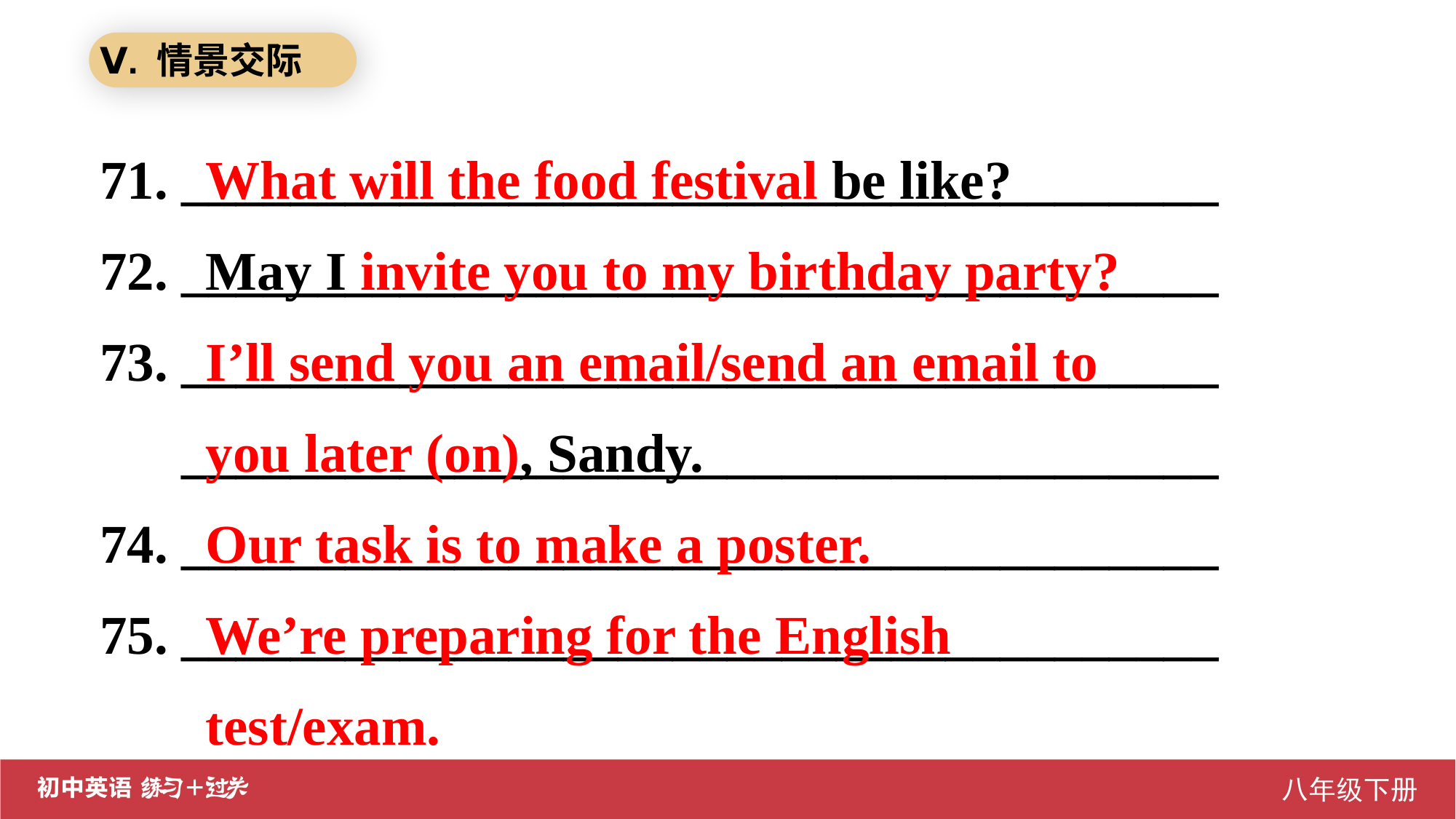

Ⅴ. 情景交际
71. ______________________________________
72. ______________________________________
73. ______________________________________
      ______________________________________
74. ______________________________________
75. ______________________________________
What will the food festival be like?
May I invite you to my birthday party?
I’ll send you an email/send an email to you later (on), Sandy.
Our task is to make a poster.
We’re preparing for the English test/exam.